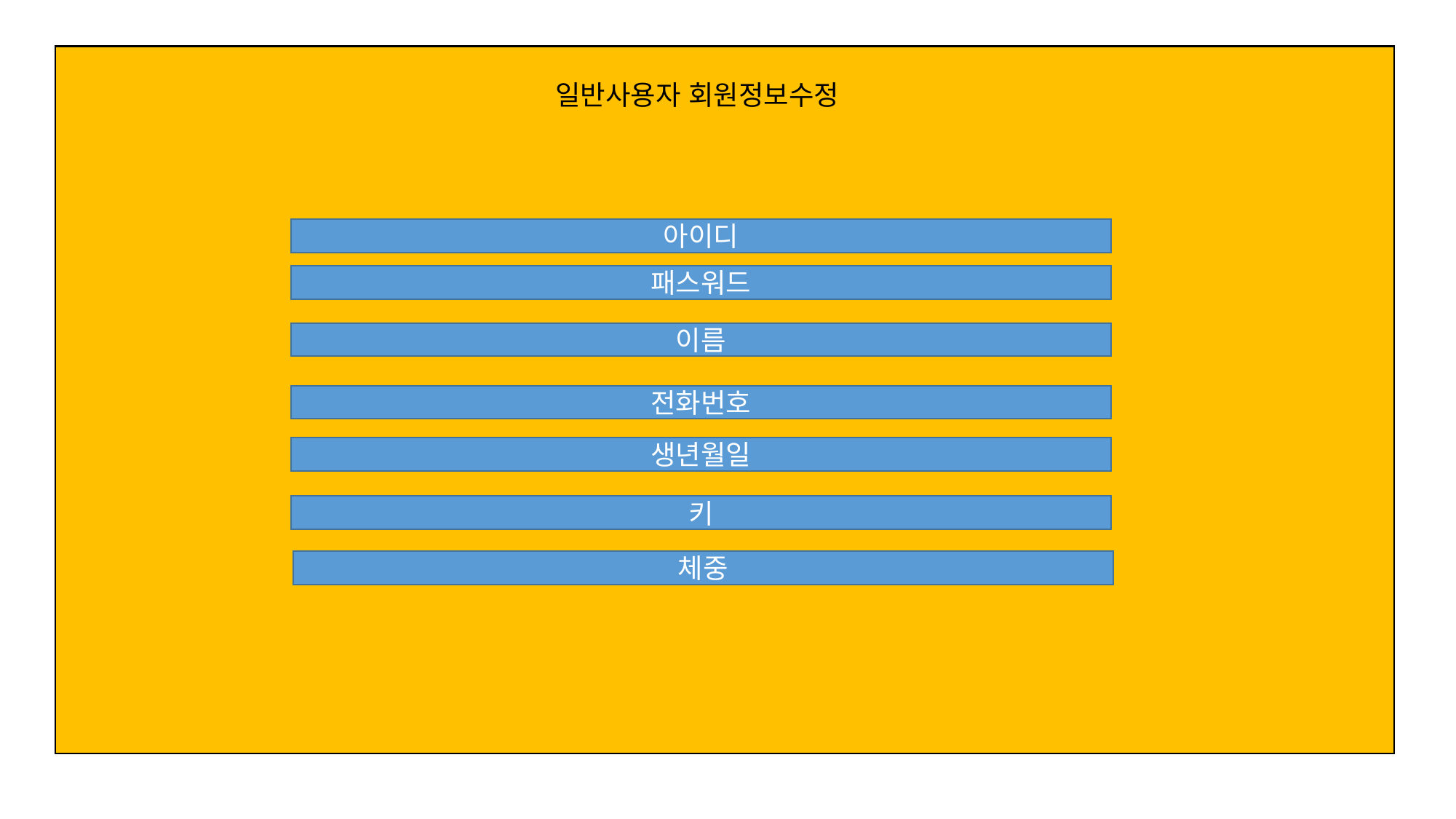

일반사용자 회원정보수정
아이디
패스워드
이름
전화번호
생년월일
키
체중